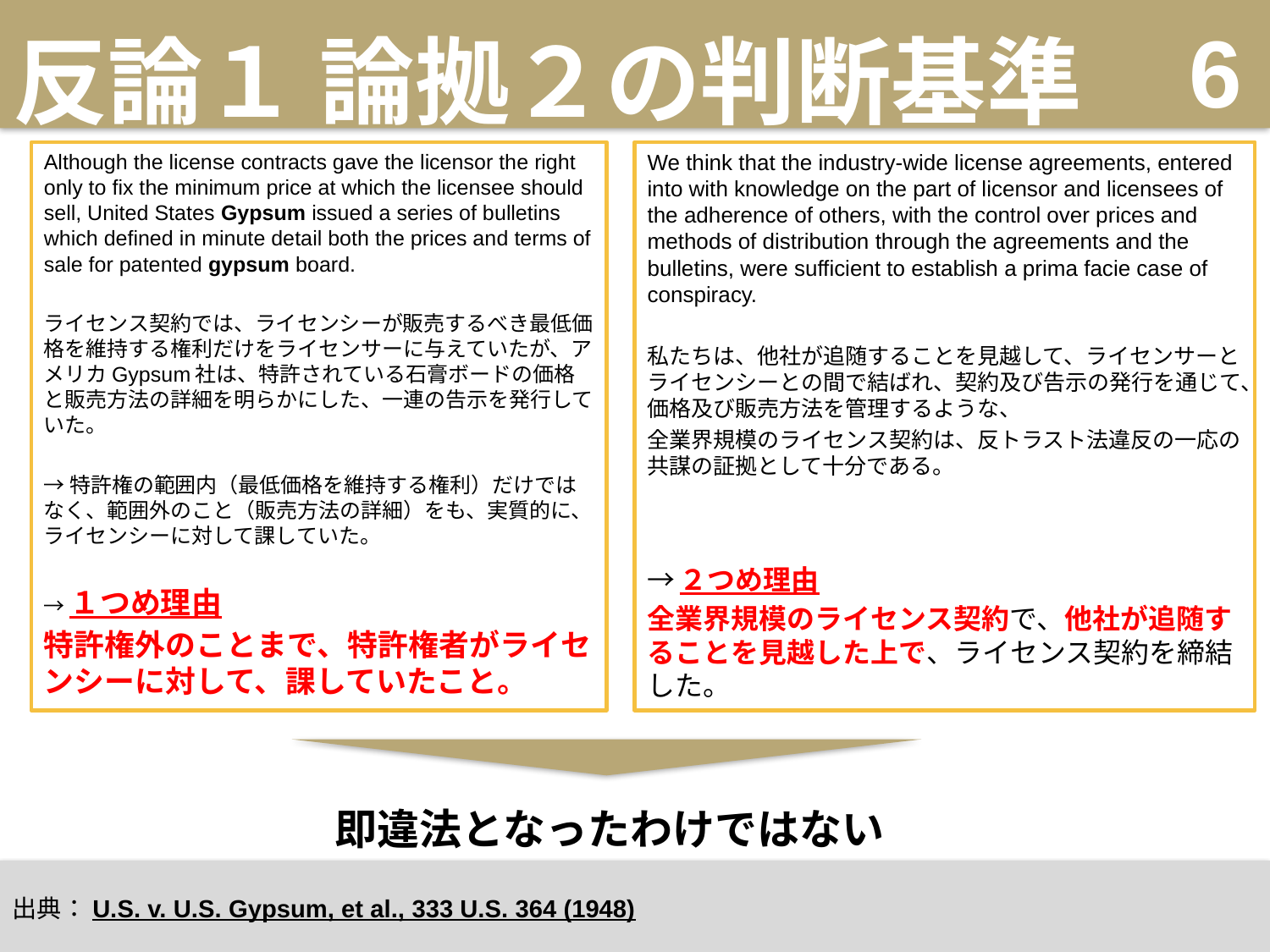

# 反論１ 論拠２の判断基準
6
Although the license contracts gave the licensor the right only to fix the minimum price at which the licensee should sell, United States Gypsum issued a series of bulletins which defined in minute detail both the prices and terms of sale for patented gypsum board.

ライセンス契約では、ライセンシーが販売するべき最低価格を維持する権利だけをライセンサーに与えていたが、アメリカGypsum社は、特許されている石膏ボードの価格と販売方法の詳細を明らかにした、一連の告示を発行していた。

→特許権の範囲内（最低価格を維持する権利）だけではなく、範囲外のこと（販売方法の詳細）をも、実質的に、ライセンシーに対して課していた。

→１つめ理由
特許権外のことまで、特許権者がライセンシーに対して、課していたこと。

We think that the industry-wide license agreements, entered into with knowledge on the part of licensor and licensees of the adherence of others, with the control over prices and methods of distribution through the agreements and the bulletins, were sufficient to establish a prima facie case of conspiracy.

私たちは、他社が追随することを見越して、ライセンサーとライセンシーとの間で結ばれ、契約及び告示の発行を通じて、価格及び販売方法を管理するような、
全業界規模のライセンス契約は、反トラスト法違反の一応の共謀の証拠として十分である。

→２つめ理由
全業界規模のライセンス契約で、他社が追随することを見越した上で、ライセンス契約を締結した。

即違法となったわけではない
出典：U.S. v. U.S. Gypsum, et al., 333 U.S. 364 (1948)